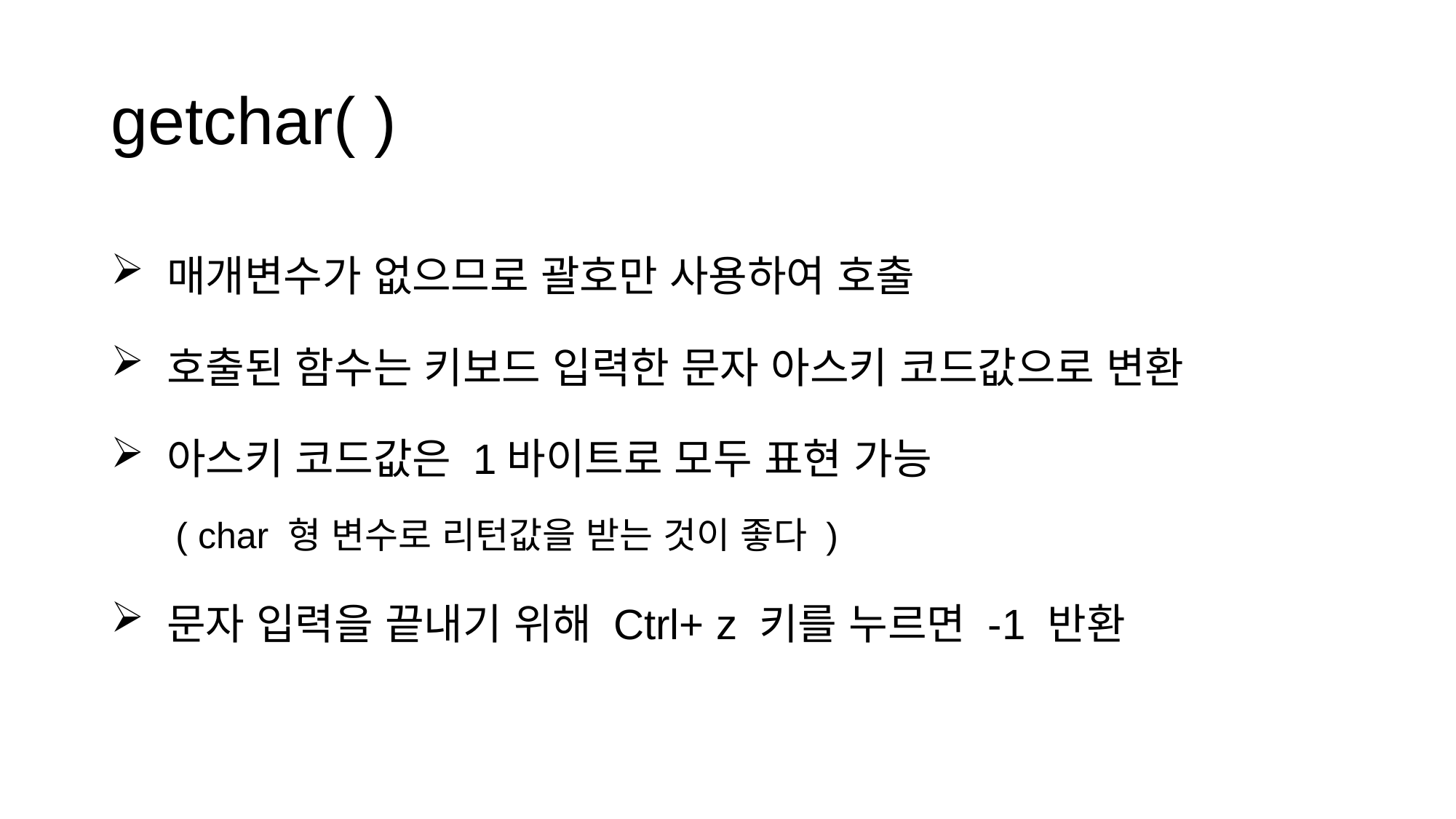

# getchar( )
 매개변수가 없으므로 괄호만 사용하여 호출
 호출된 함수는 키보드 입력한 문자 아스키 코드값으로 변환
 아스키 코드값은 1바이트로 모두 표현 가능
 ( char 형 변수로 리턴값을 받는 것이 좋다 )
 문자 입력을 끝내기 위해 Ctrl+ z 키를 누르면 -1 반환